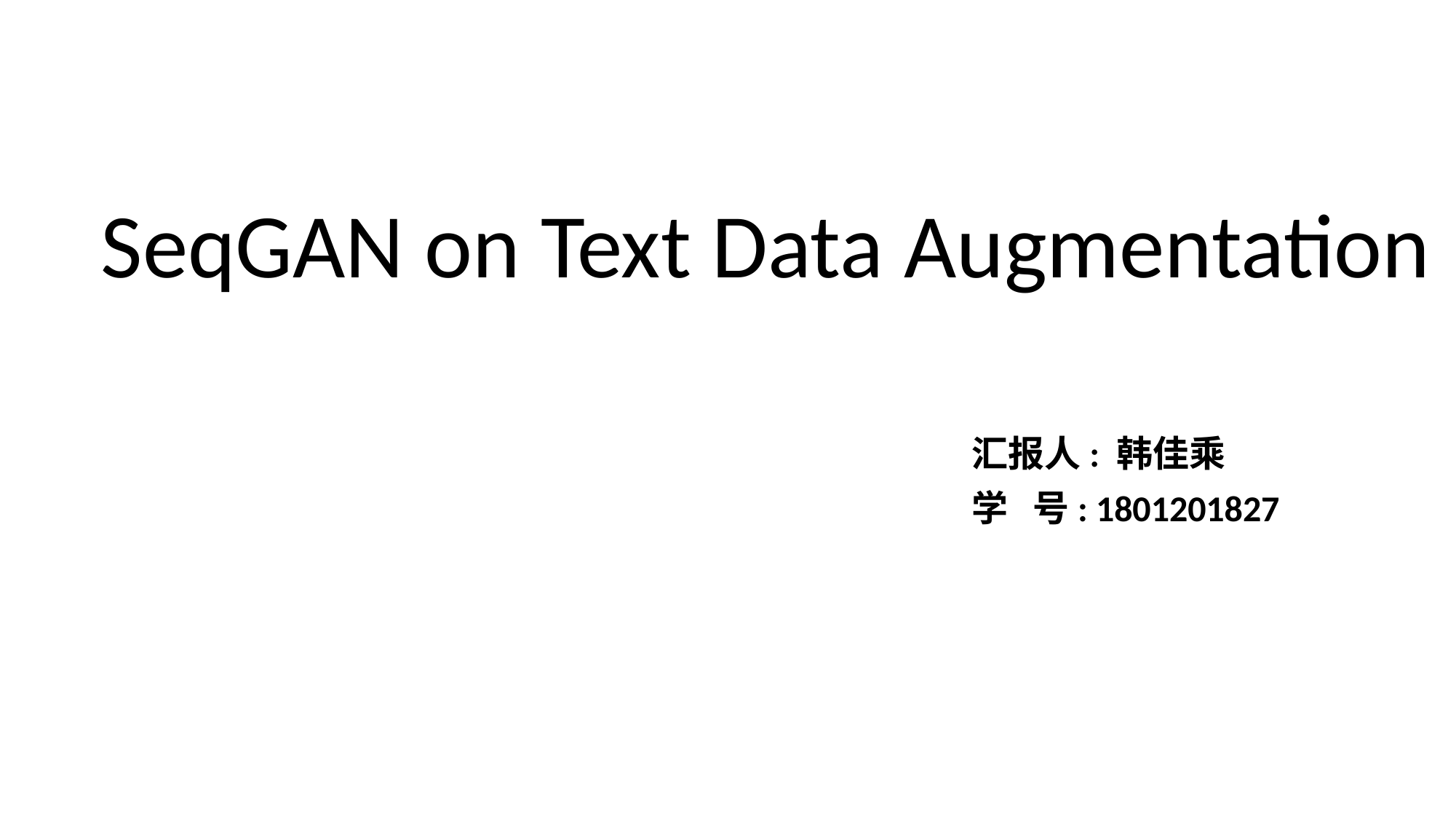

# SeqGAN on Text Data Augmentation
         汇报人: 韩佳乘
         学   号: 1801201827